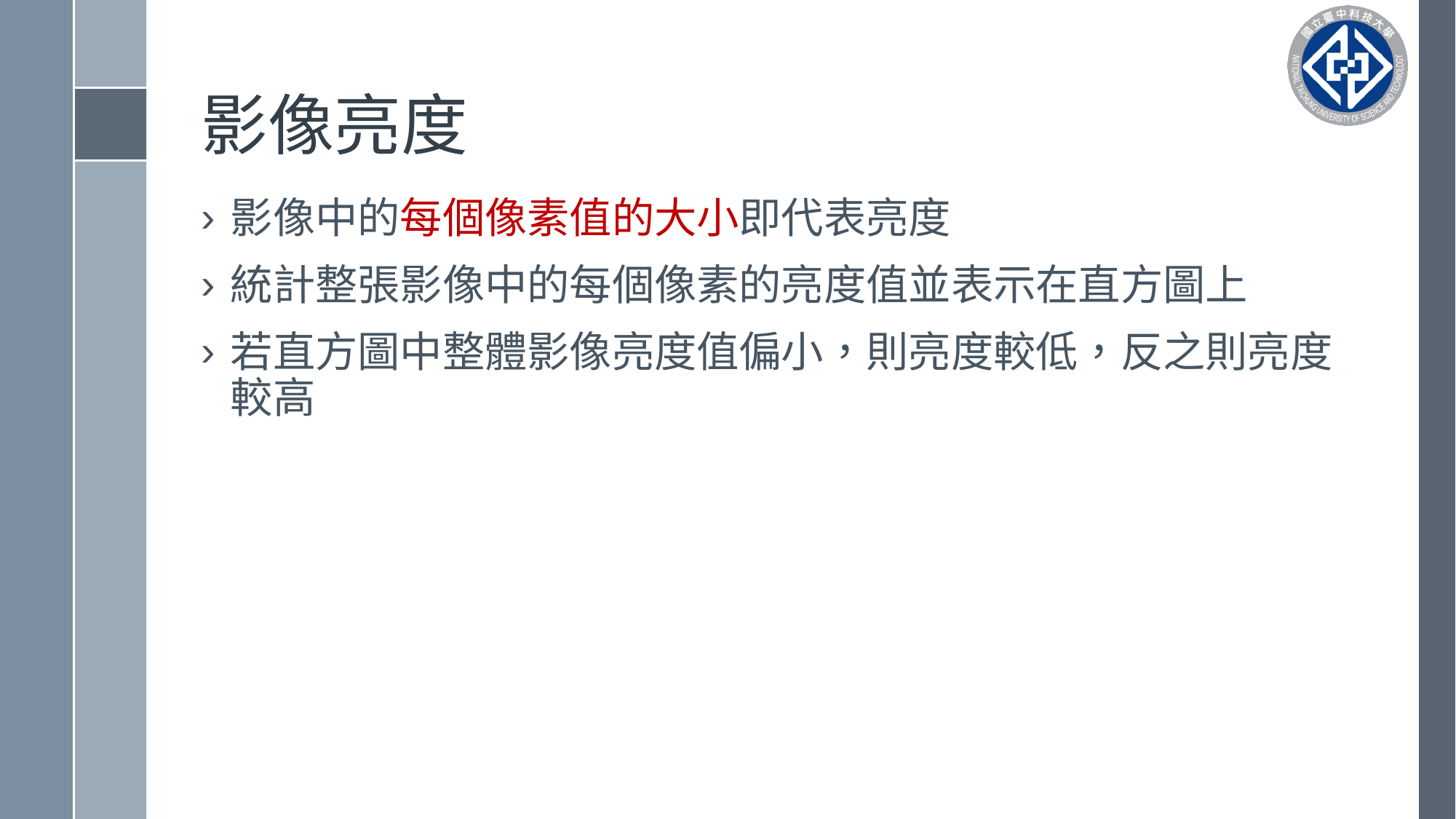

# 影像亮度
影像中的每個像素值的大小即代表亮度
統計整張影像中的每個像素的亮度值並表示在直方圖上
若直方圖中整體影像亮度值偏小，則亮度較低，反之則亮度較高